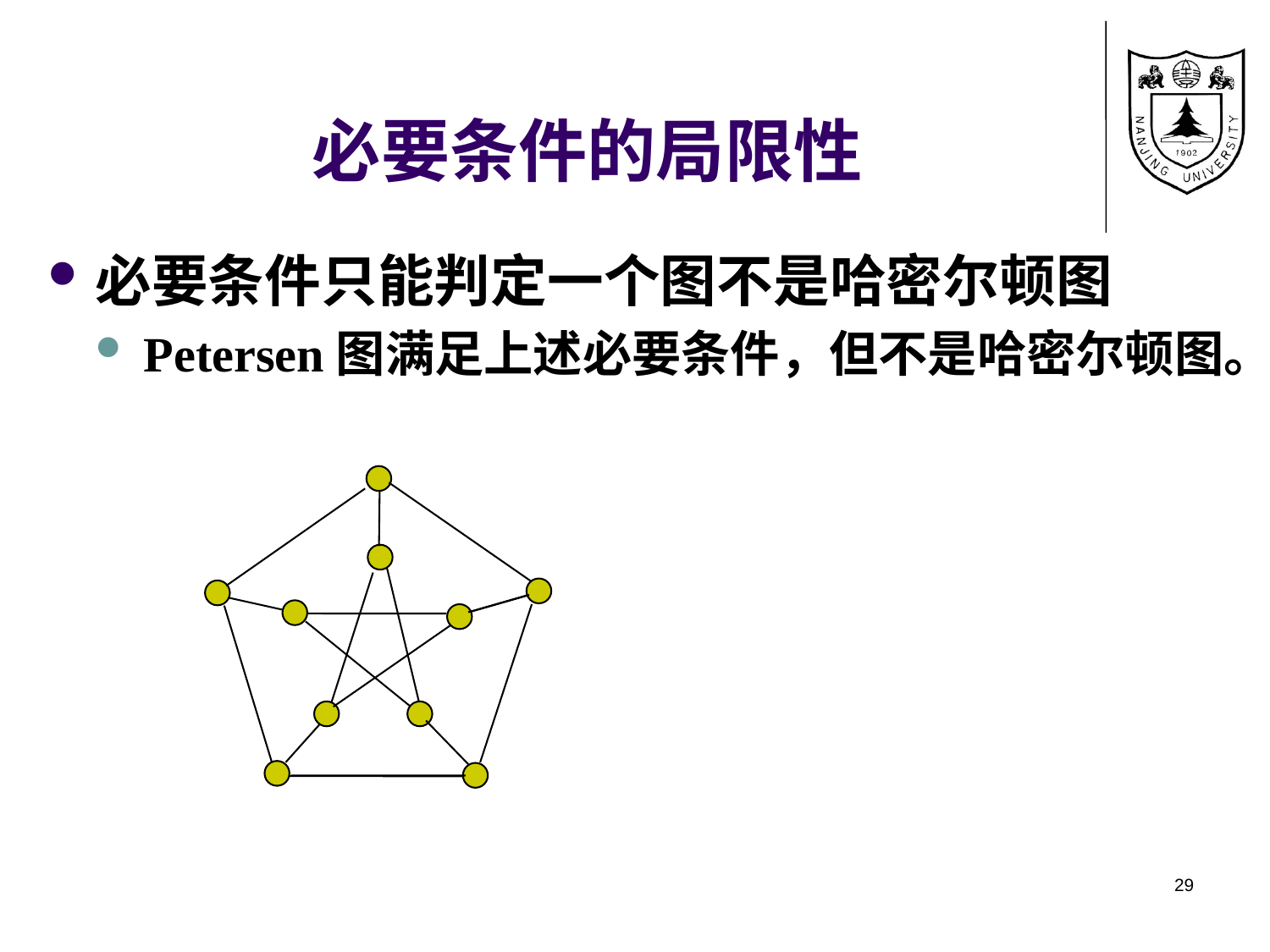

# 必要条件的局限性
必要条件只能判定一个图不是哈密尔顿图
Petersen图满足上述必要条件，但不是哈密尔顿图。

29